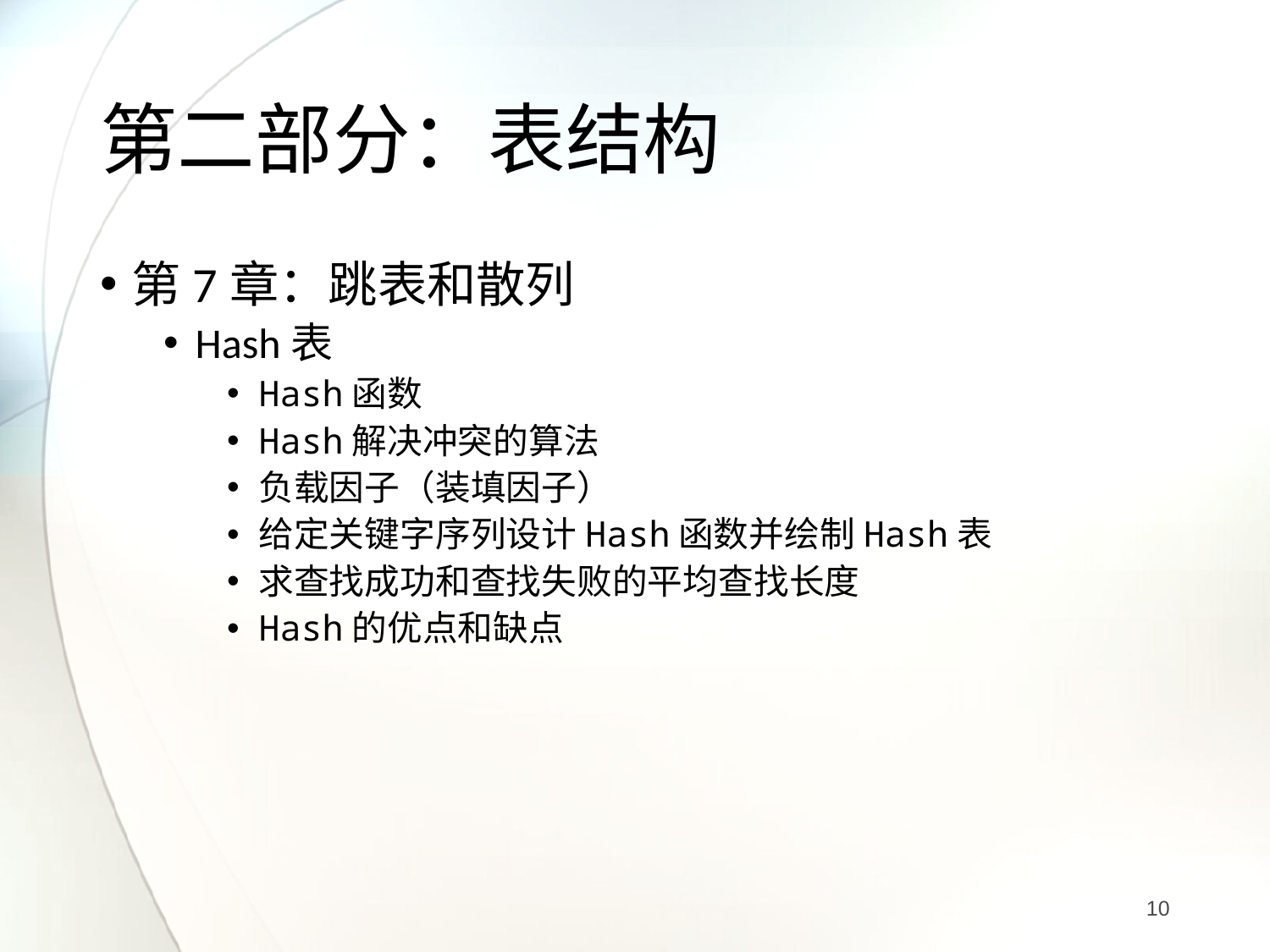

# 第二部分：表结构
第7章：跳表和散列
Hash表
Hash函数
Hash解决冲突的算法
负载因子（装填因子）
给定关键字序列设计Hash函数并绘制Hash表
求查找成功和查找失败的平均查找长度
Hash的优点和缺点
10